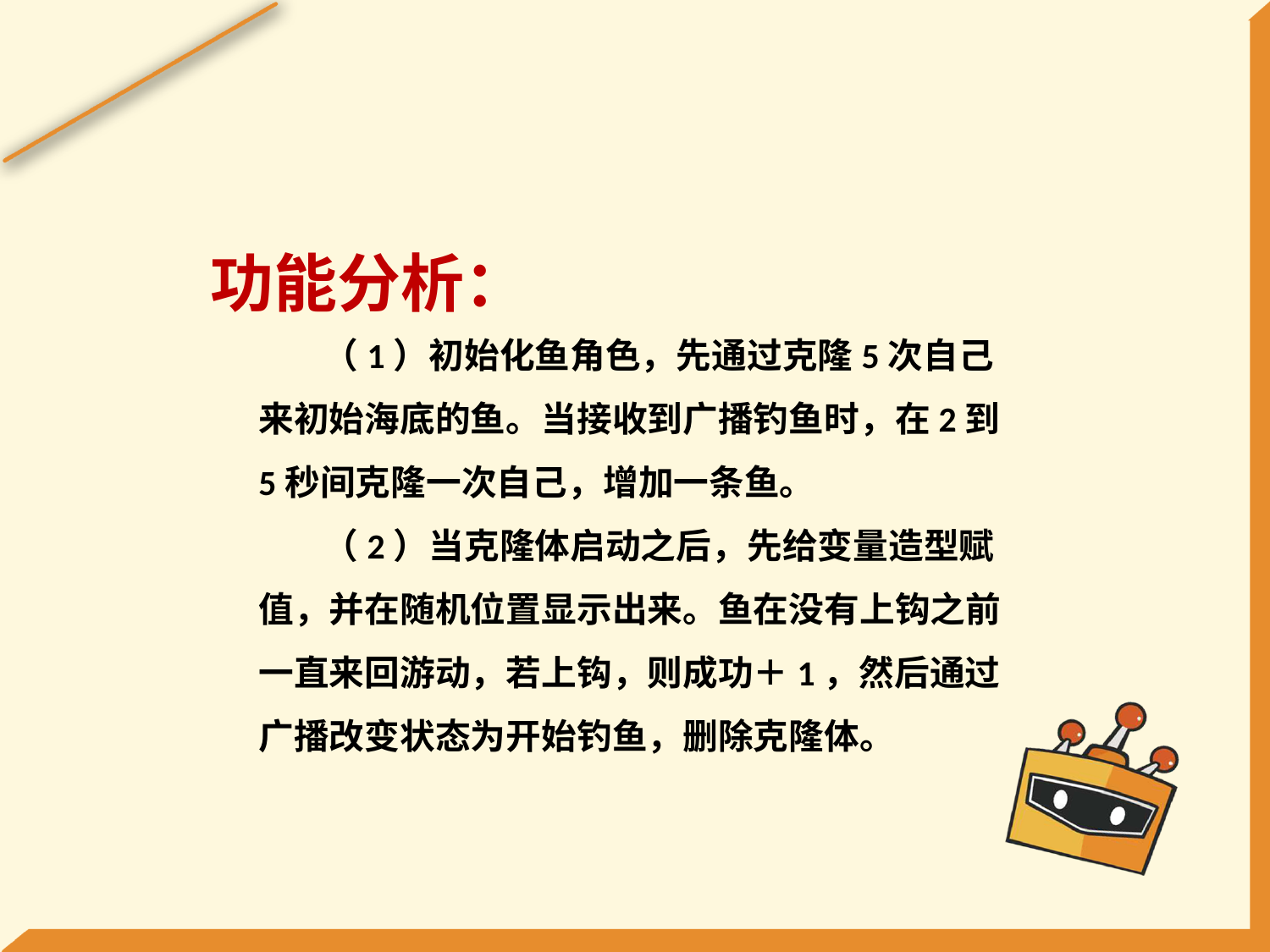

功能分析：
       （1）初始化鱼角色，先通过克隆5次自己来初始海底的鱼。当接收到广播钓鱼时，在2到5秒间克隆一次自己，增加一条鱼。
       （2）当克隆体启动之后，先给变量造型赋值，并在随机位置显示出来。鱼在没有上钩之前一直来回游动，若上钩，则成功＋1，然后通过广播改变状态为开始钓鱼，删除克隆体。